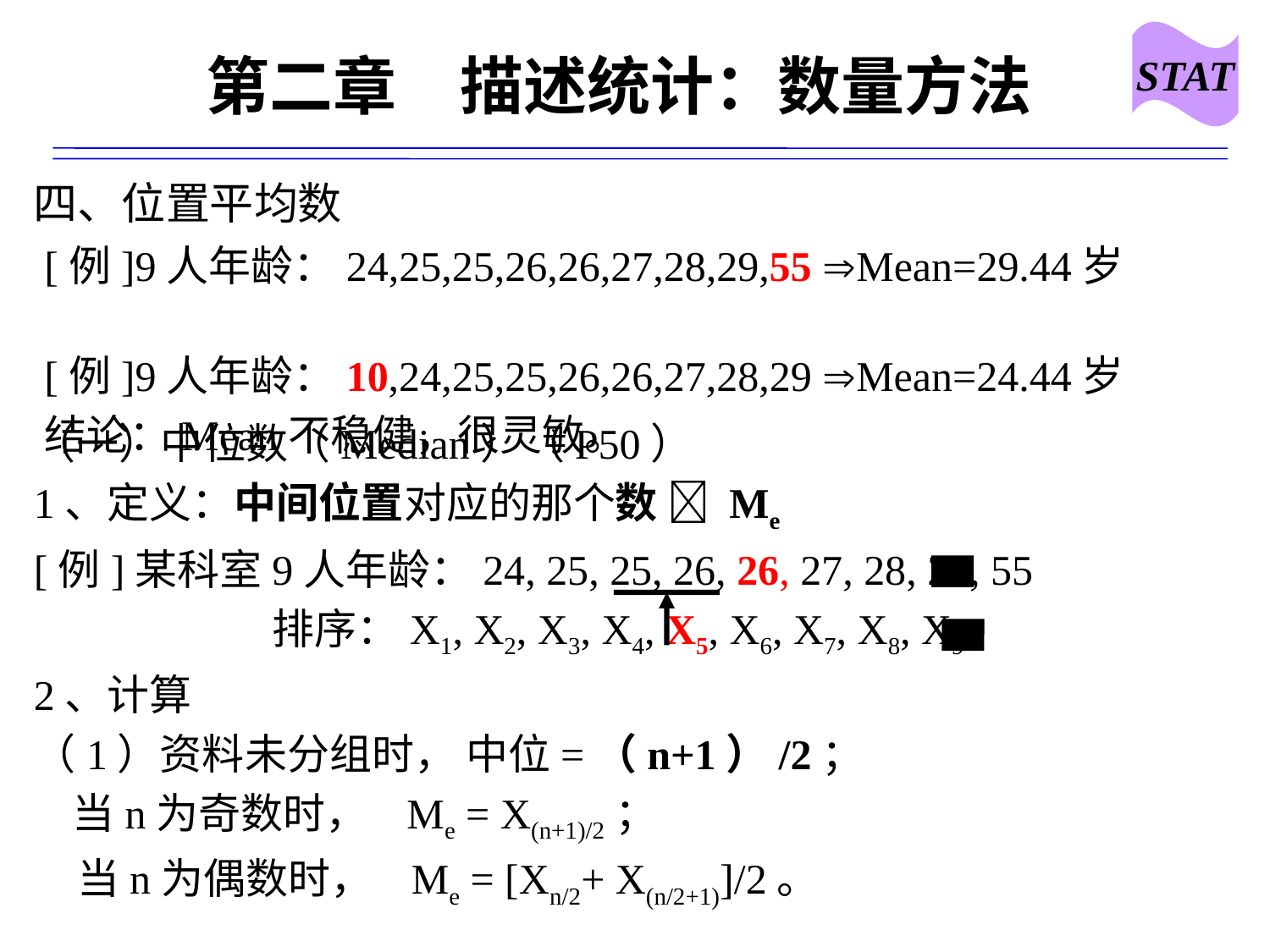

STAT
# 第二章　描述统计：数量方法

四、位置平均数

（一）中位数（Median）（P50）
1、定义：中间位置对应的那个数 ⇒ Me
[例]某科室9人年龄：24, 25, 25, 26, 26, 27, 28, 29, 55
                        排序：X1, X2, X3, X4, X5, X6, X7, X8, X9
2、计算
（1）资料未分组时， 中位=（n+1）/2；
   当n为奇数时，   Me = X(n+1)/2；
[例]9人年龄：24,25,25,26,26,27,28,29,55 ⇒Mean=29.44岁
[例]9人年龄：10,24,25,25,26,26,27,28,29 ⇒Mean=24.44岁
结论：Mean不稳健，很灵敏。

 当n为偶数时，   Me = [Xn/2+ X(n/2+1)]/2。